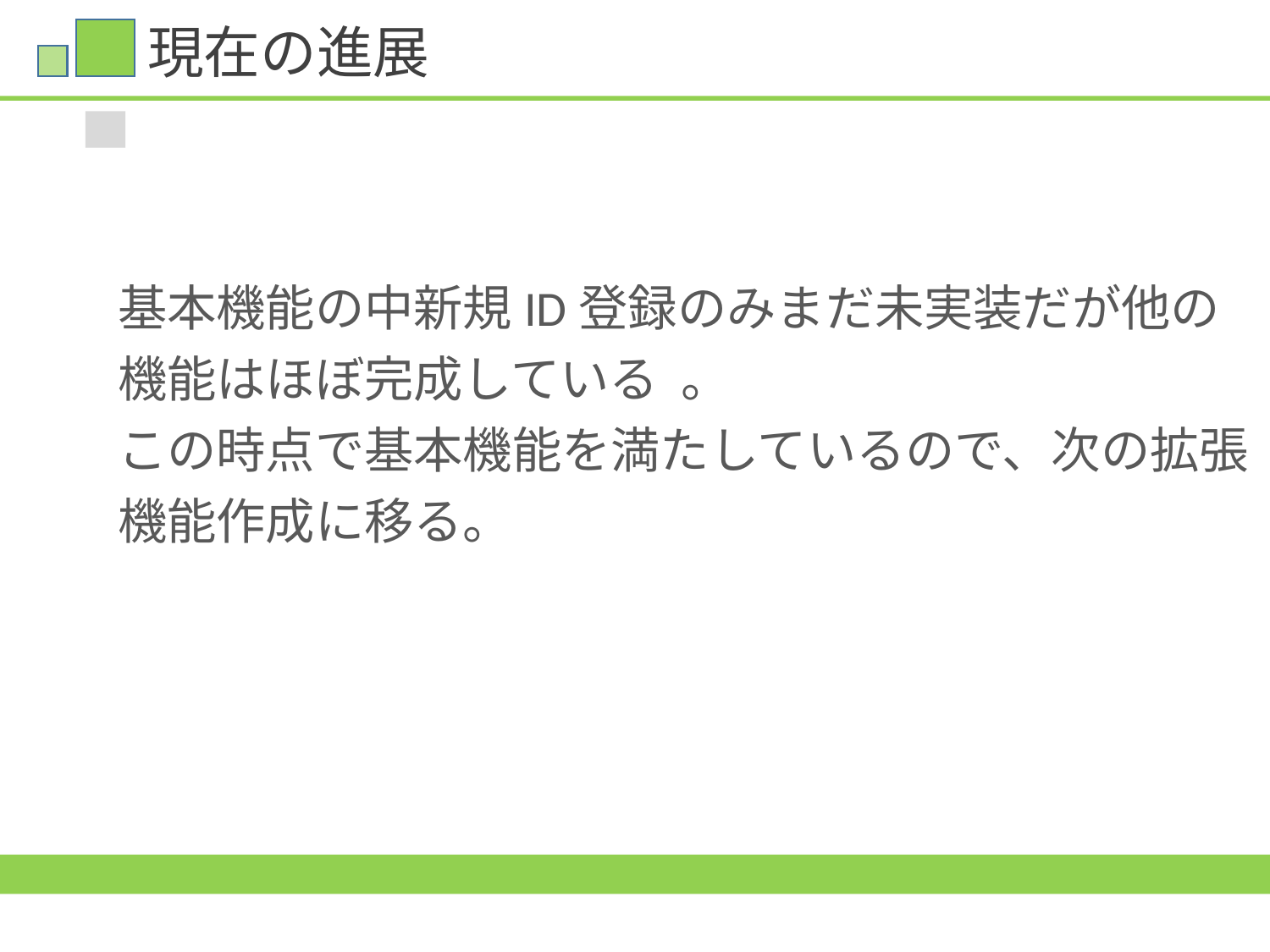

# 現在の進展

基本機能の中新規ID登録のみまだ未実装だが他の機能はほぼ完成している  。
この時点で基本機能を満たしているので、次の拡張機能作成に移る。